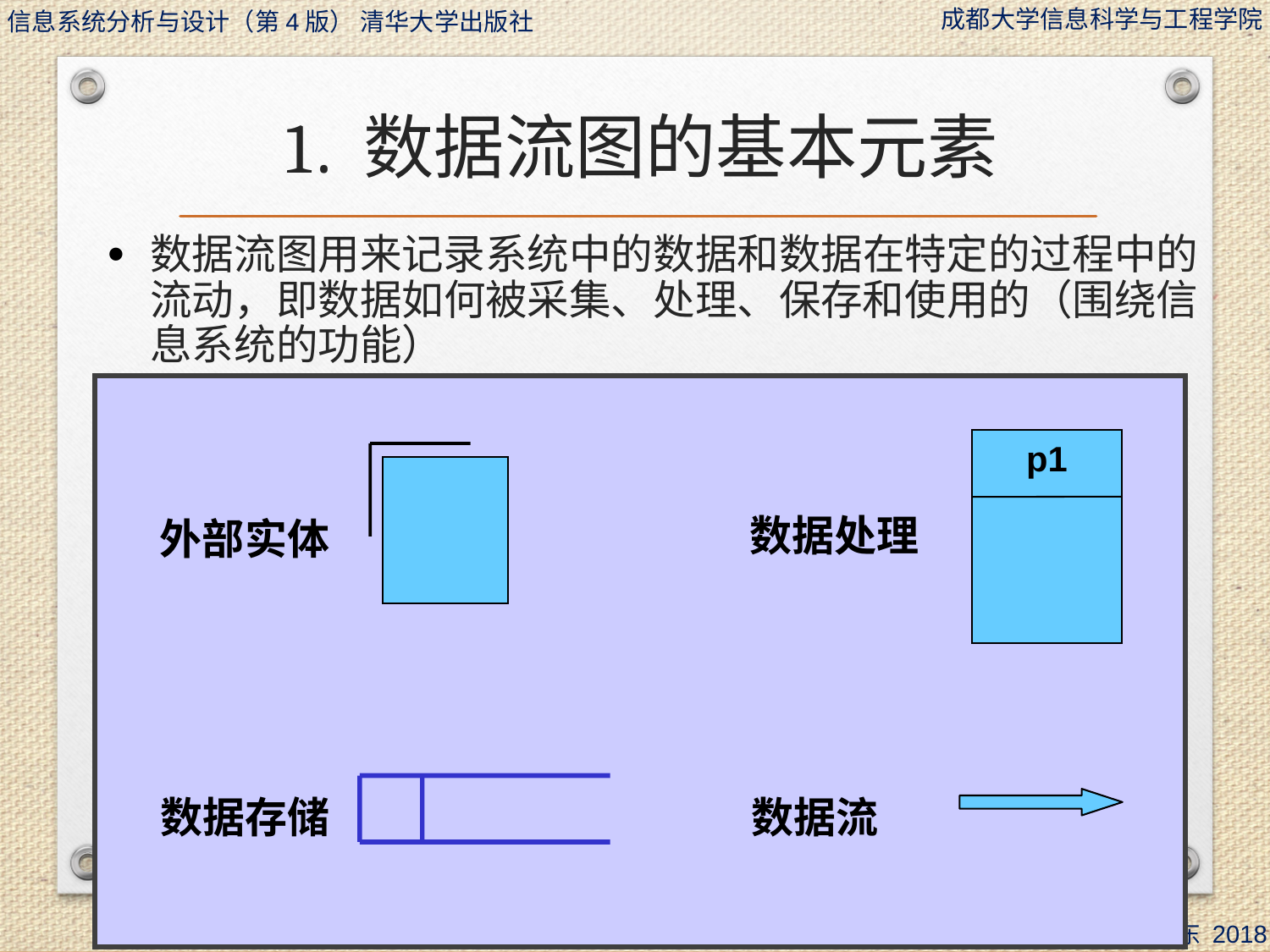

# 1. 数据流图的基本元素
数据流图用来记录系统中的数据和数据在特定的过程中的流动，即数据如何被采集、处理、保存和使用的（围绕信息系统的功能）

p1

数据处理
外部实体

数据存储
数据流